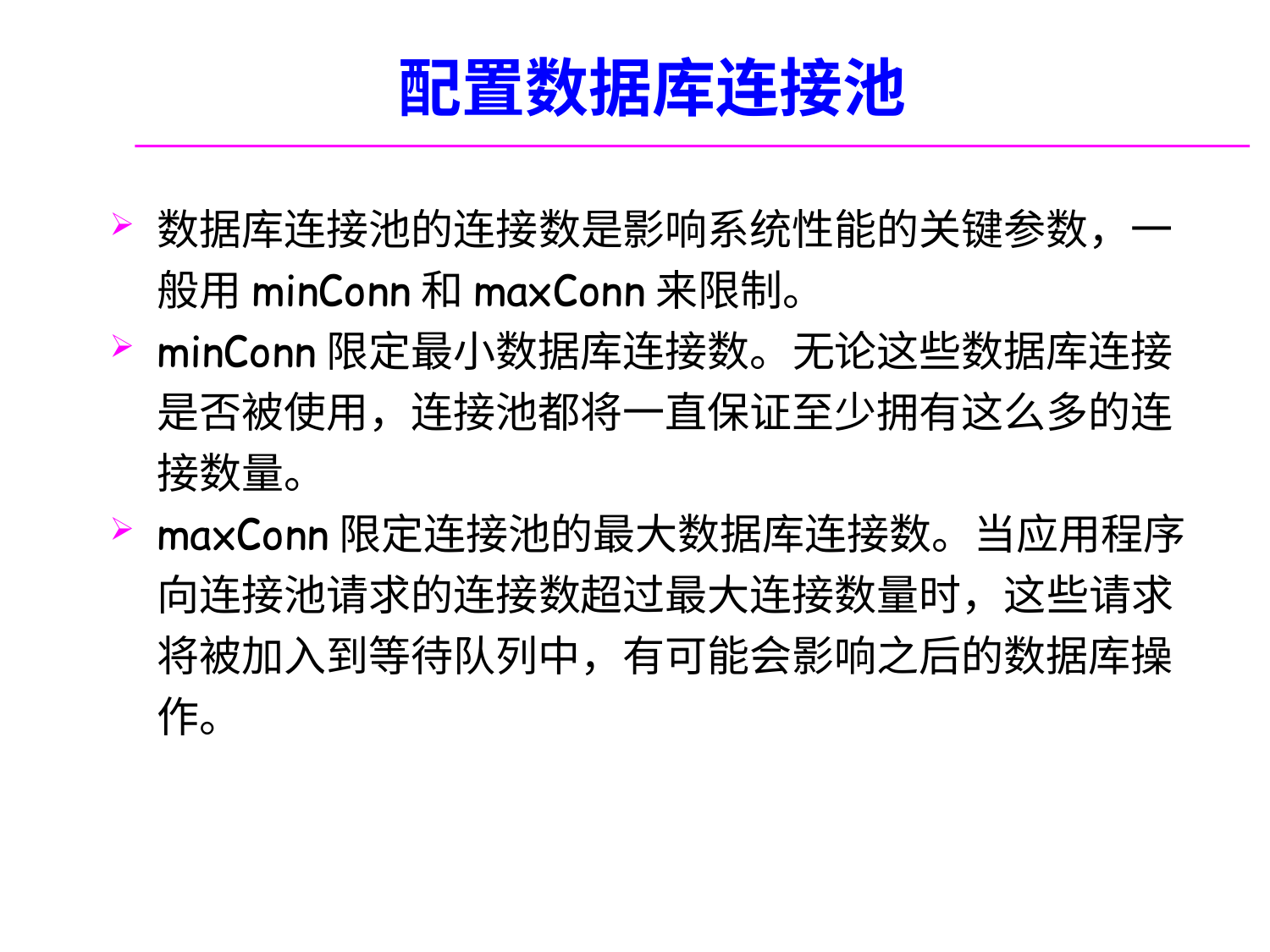

# 配置数据库连接池
数据库连接池的连接数是影响系统性能的关键参数，一般用minConn和maxConn来限制。
minConn限定最小数据库连接数。无论这些数据库连接是否被使用，连接池都将一直保证至少拥有这么多的连接数量。
maxConn限定连接池的最大数据库连接数。当应用程序向连接池请求的连接数超过最大连接数量时，这些请求将被加入到等待队列中，有可能会影响之后的数据库操作。
40